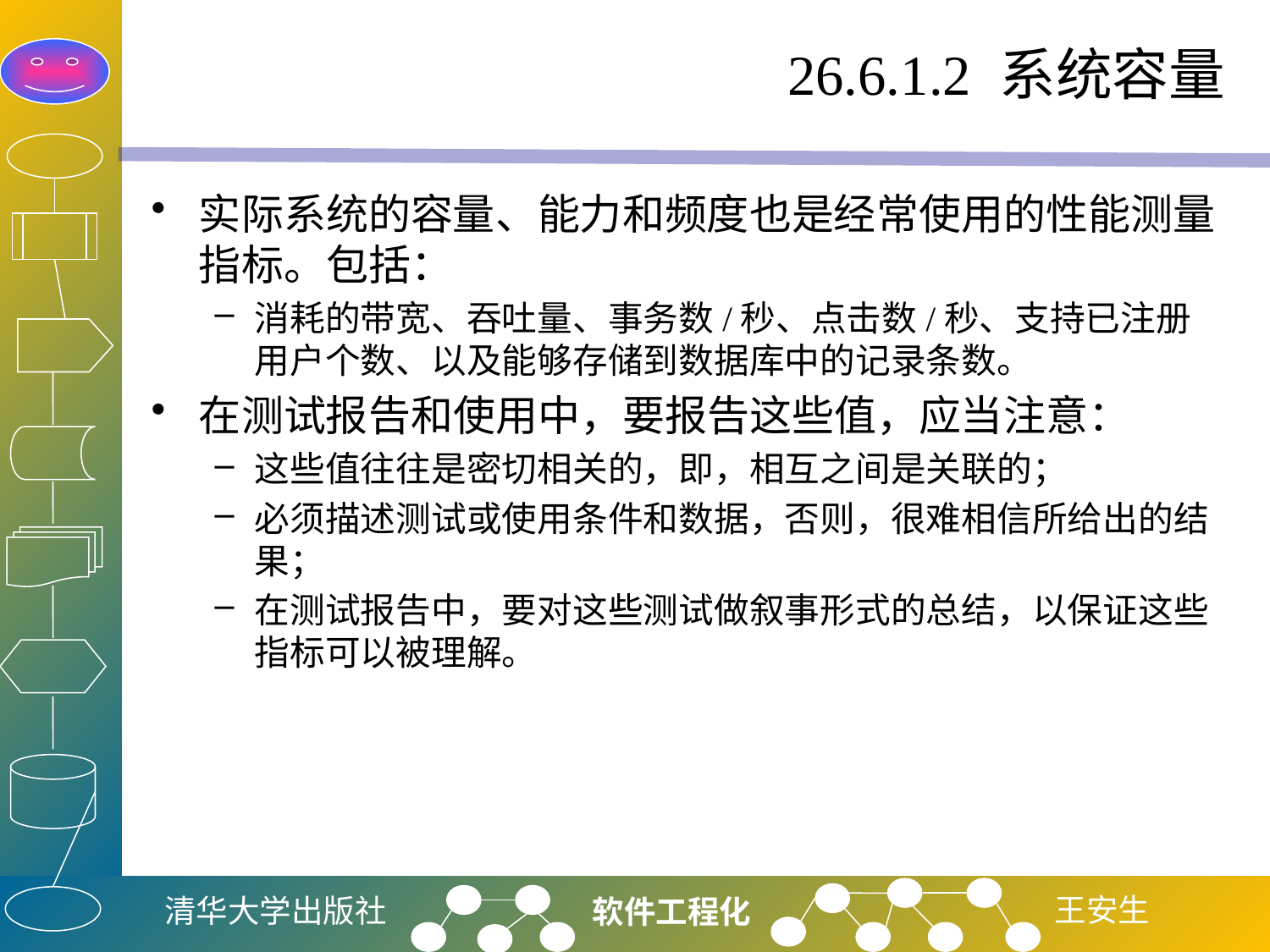

# 26.6.1.2 系统容量
实际系统的容量、能力和频度也是经常使用的性能测量指标。包括：
消耗的带宽、吞吐量、事务数/秒、点击数/秒、支持已注册用户个数、以及能够存储到数据库中的记录条数。
在测试报告和使用中，要报告这些值，应当注意：
这些值往往是密切相关的，即，相互之间是关联的；
必须描述测试或使用条件和数据，否则，很难相信所给出的结果；
在测试报告中，要对这些测试做叙事形式的总结，以保证这些指标可以被理解。